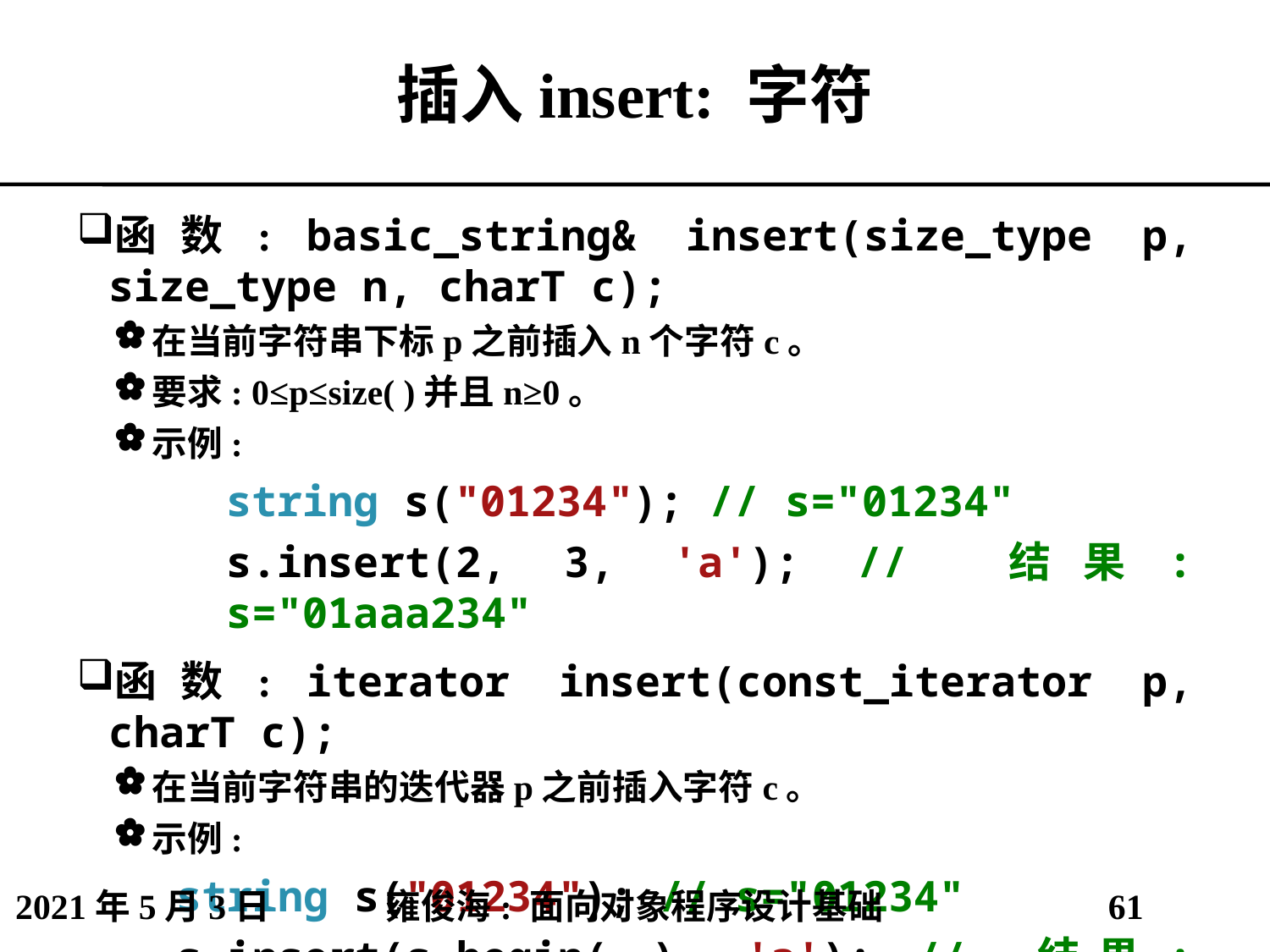

# 插入insert: 字符

函数: basic_string& insert(size_type p, size_type n, charT c);
在当前字符串下标p之前插入n个字符c。
要求: 0≤p≤size( )并且n≥0。
示例:
string s("01234"); // s="01234"
s.insert(2, 3, 'a'); // 结果: s="01aaa234"
函数: iterator insert(const_iterator p, charT c);
在当前字符串的迭代器p之前插入字符c。
示例:
string s("01234"); // s="01234"
s.insert(s.begin( ), 'a'); // 结果: s="a01234"
2021年5月3日
雍俊海: 面向对象程序设计基础
61